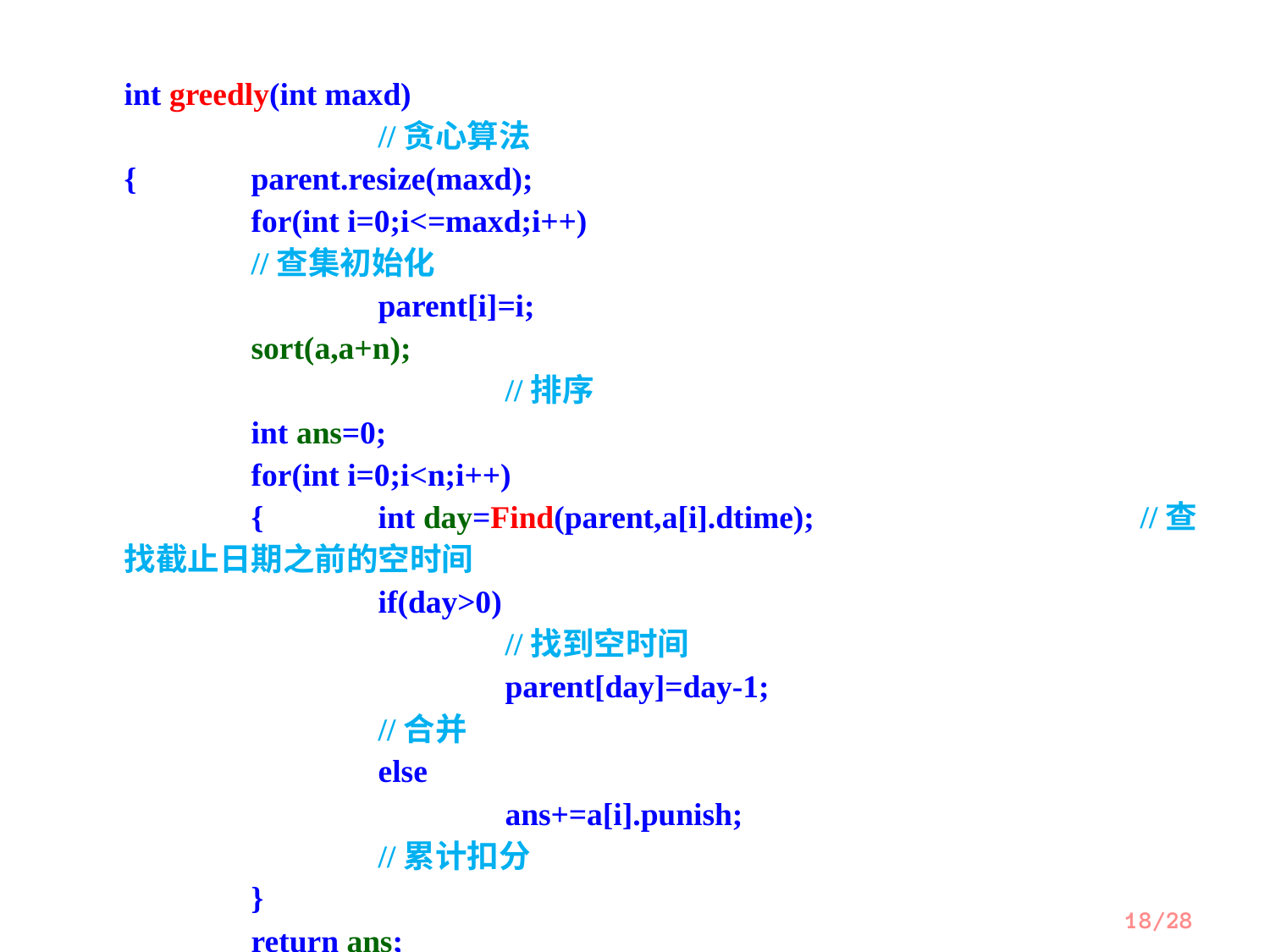

int greedly(int maxd)								//贪心算法
{	parent.resize(maxd);
	for(int i=0;i<=maxd;i++)						//查集初始化
		parent[i]=i;
	sort(a,a+n);									//排序
	int ans=0;
	for(int i=0;i<n;i++)
	{	int day=Find(parent,a[i].dtime);			//查找截止日期之前的空时间
		if(day>0)									//找到空时间
			parent[day]=day-1;					//合并
		else
			ans+=a[i].punish;						//累计扣分
	}
	return ans;
}
18/28